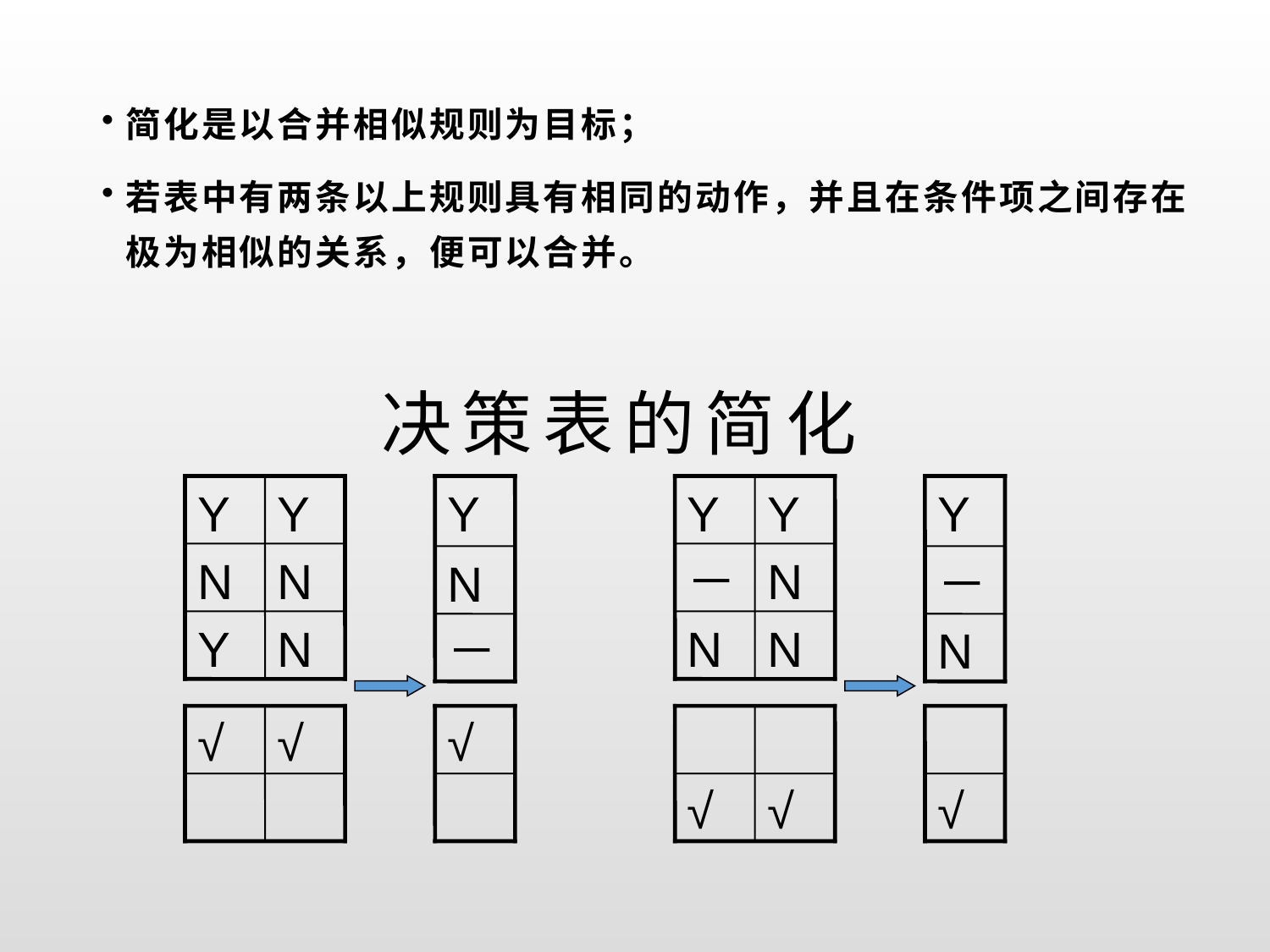

简化是以合并相似规则为目标；
若表中有两条以上规则具有相同的动作，并且在条件项之间存在极为相似的关系，便可以合并。
# 决策表的简化
Y

Y

Y

N

N
N

Y

N
－

√

√

√

Y

Y

Y

－

N
－

N

N
N

√

√
√